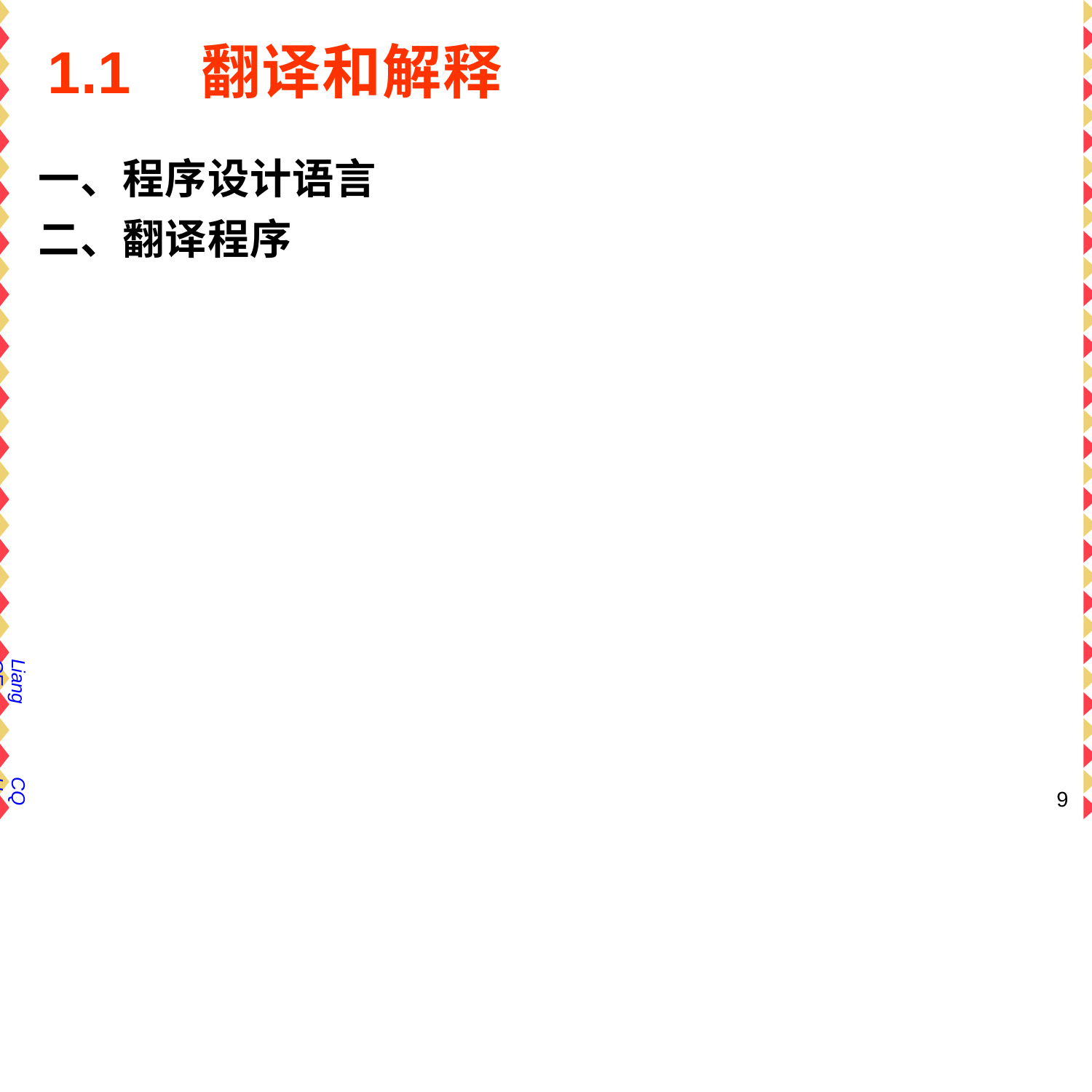

1.1	翻译和解释
一、程序设计语言 二、翻译程序
Liang GE
CQU
9